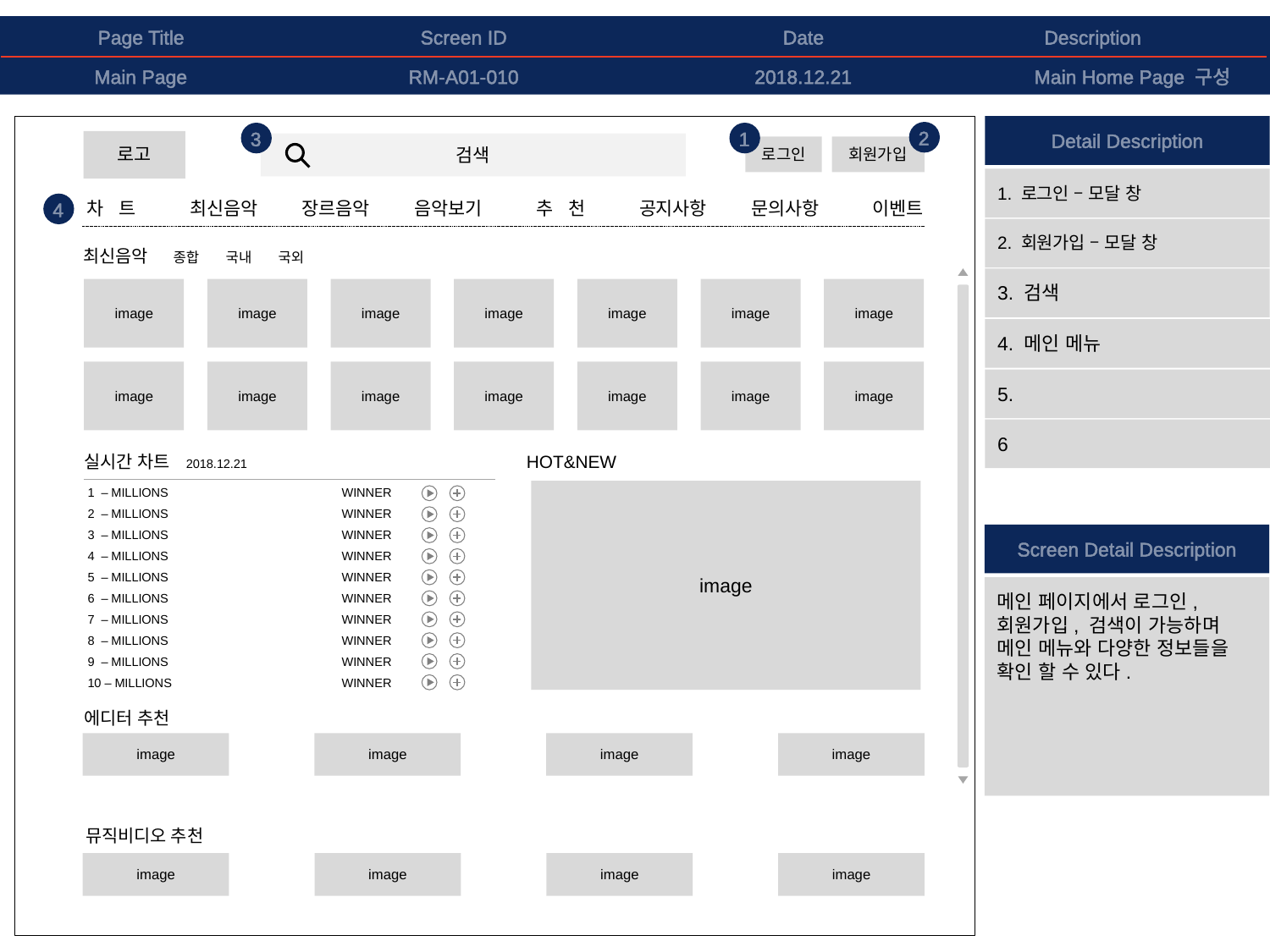

Page Title
Screen ID
Date
Description
Main Page
RM-A01-010
2018.12.21
Main Home Page 구성

Detail Description
2

3

1

로고

로그인

회원가입
검색

1. 로그인 – 모달 창
차   트
최신음악
장르음악
음악보기
추   천
공지사항
문의사항
이벤트
4

2. 회원가입 – 모달 창
최신음악
종합
국내
국외

3. 검색

image

image

image

image

image

image

image

4. 메인 메뉴

image

image

image

image

image

image

image

5.

6
실시간 차트
HOT&NEW
2018.12.21
1  – MILLIONS		WINNER

2  – MILLIONS		WINNER

3  – MILLIONS		WINNER

Screen Detail Description

4  – MILLIONS		WINNER

5  – MILLIONS		WINNER
image

메인 페이지에서 로그인,
회원가입, 검색이 가능하며
메인 메뉴와 다양한 정보들을 확인 할 수 있다.
6  – MILLIONS		WINNER

7  – MILLIONS		WINNER

8  – MILLIONS		WINNER

9  – MILLIONS		WINNER

10 – MILLIONS		WINNER

에디터 추천

image

image

image

image
뮤직비디오 추천

image

image

image

image